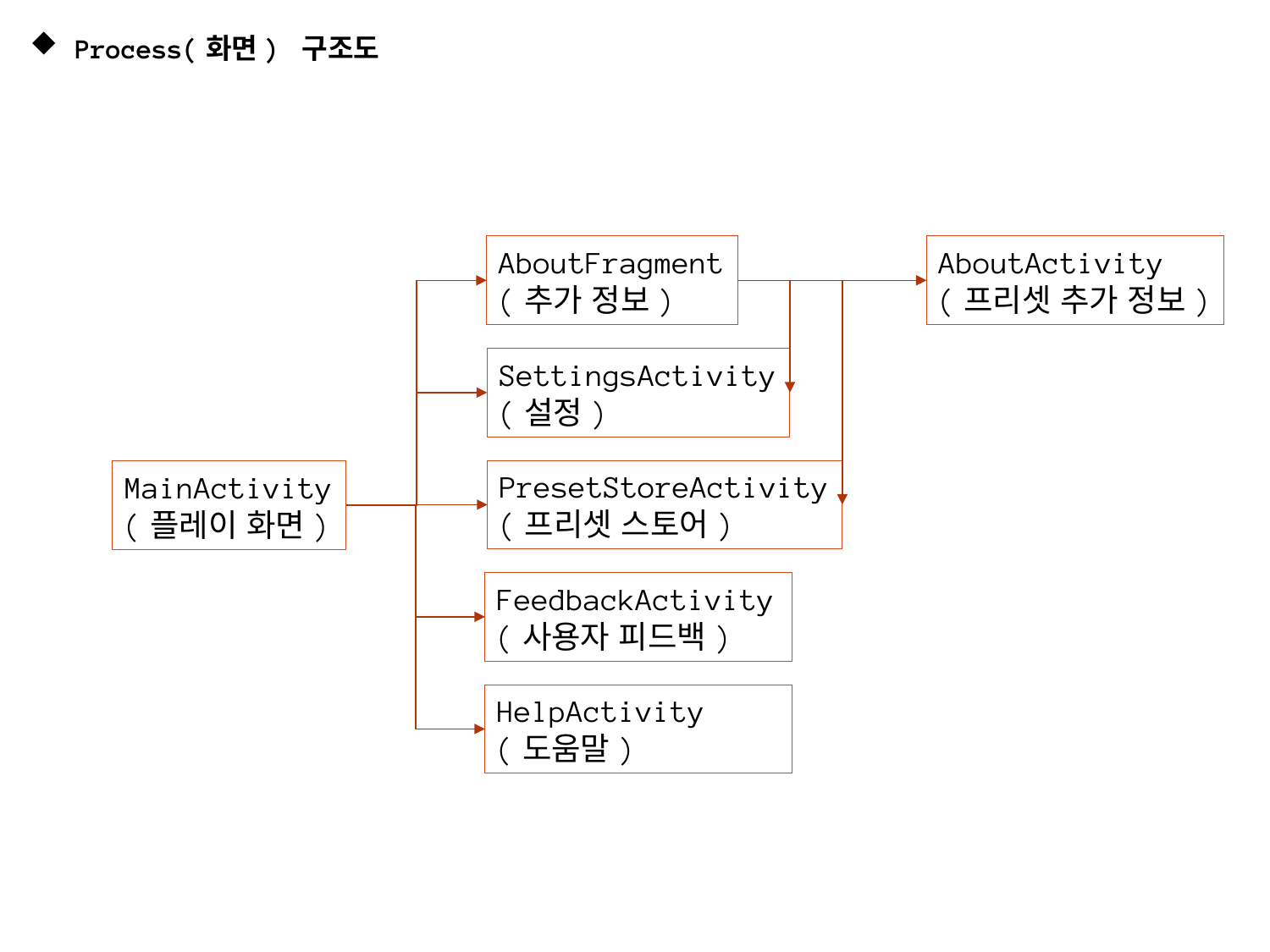

# Process(화면) 구조도
AboutActivity
(프리셋 추가 정보)
AboutFragment
(추가 정보)
SettingsActivity
(설정)
PresetStoreActivity
(프리셋 스토어)
MainActivity
(플레이 화면)
FeedbackActivity
(사용자 피드백)
HelpActivity
(도움말)